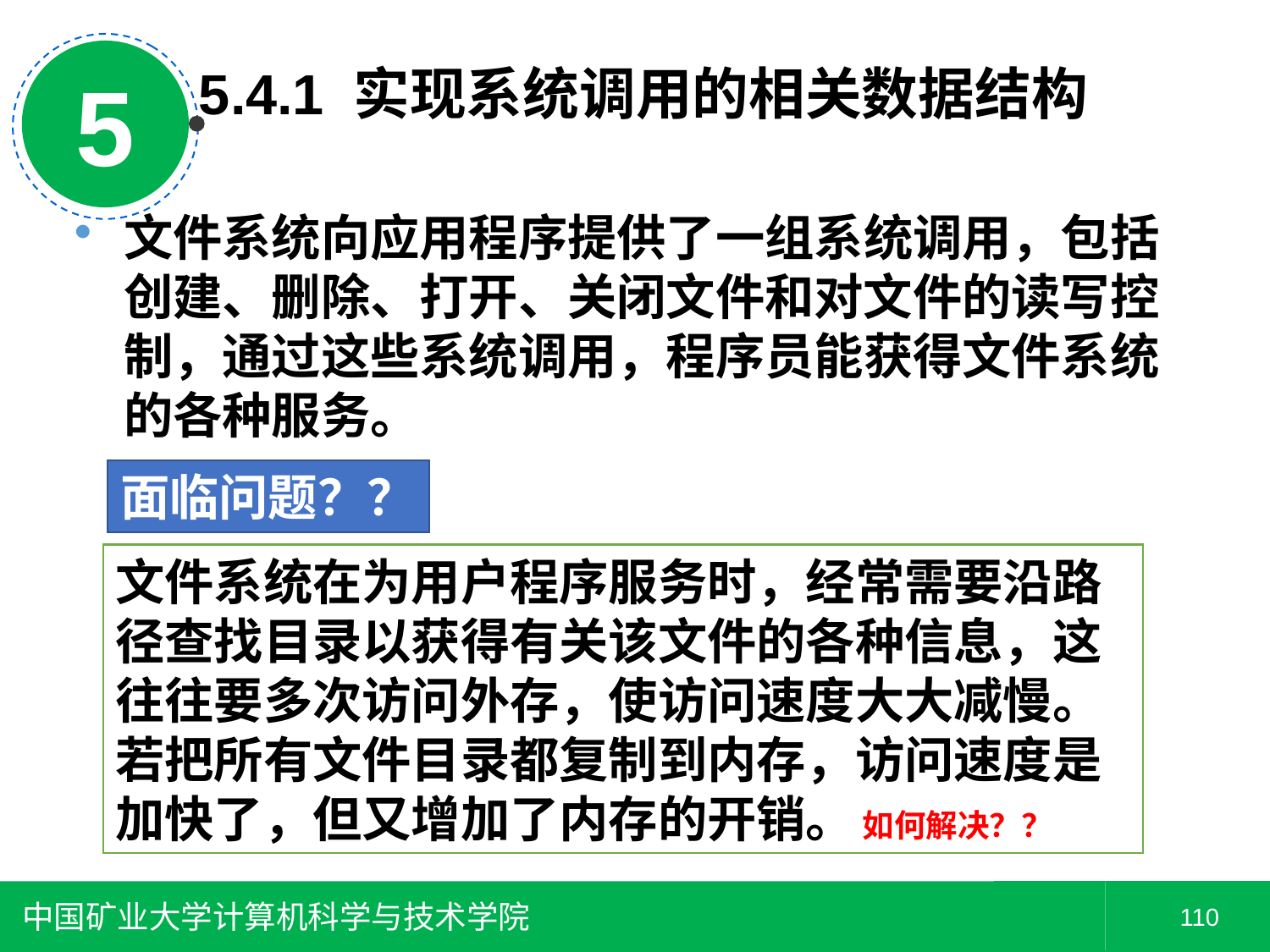

5
5.4.1 实现系统调用的相关数据结构

文件系统向应用程序提供了一组系统调用，包括创建、删除、打开、关闭文件和对文件的读写控制，通过这些系统调用，程序员能获得文件系统的各种服务。
面临问题？？
文件系统在为用户程序服务时，经常需要沿路径查找目录以获得有关该文件的各种信息，这往往要多次访问外存，使访问速度大大减慢。若把所有文件目录都复制到内存，访问速度是加快了，但又增加了内存的开销。 如何解决？？